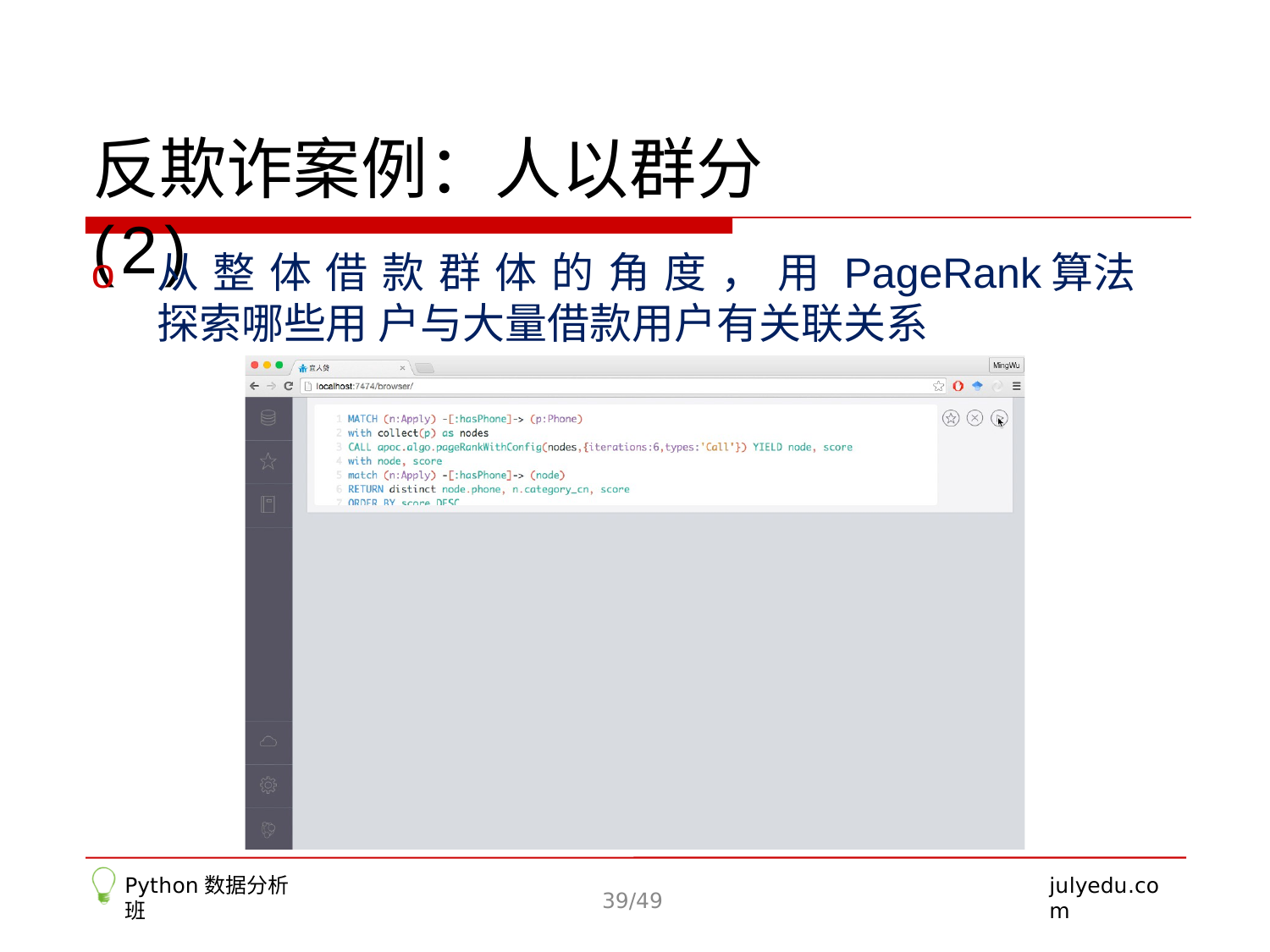

# 反欺诈案例：人以群分(2)

o	从整体借款群体的角度，用PageRank算法探索哪些用 户与大量借款用户有关联关系

Python数据分析班
julyedu.com
39/49